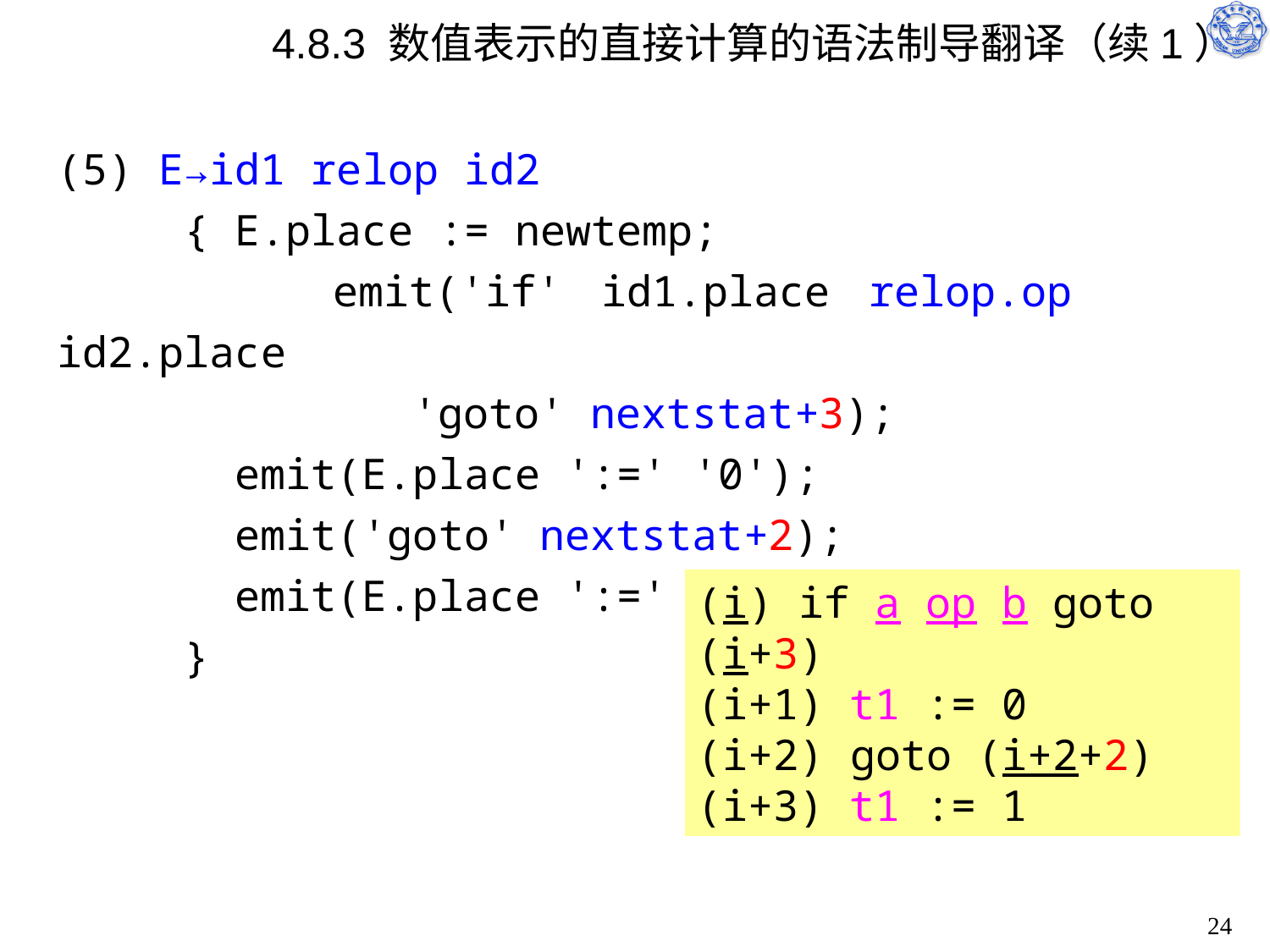

# 4.8.3 数值表示的直接计算的语法制导翻译（续1）
(5) E→id1 relop id2
     { E.place := newtemp;
       emit('if' id1.place relop.op id2.place
              'goto' nextstat+3);
       emit(E.place ':=' '0');
       emit('goto' nextstat+2);
       emit(E.place ':=' '1');
     }
(i) if a op b goto (i+3)
(i+1) t1 := 0
(i+2) goto (i+2+2)
(i+3) t1 := 1
24